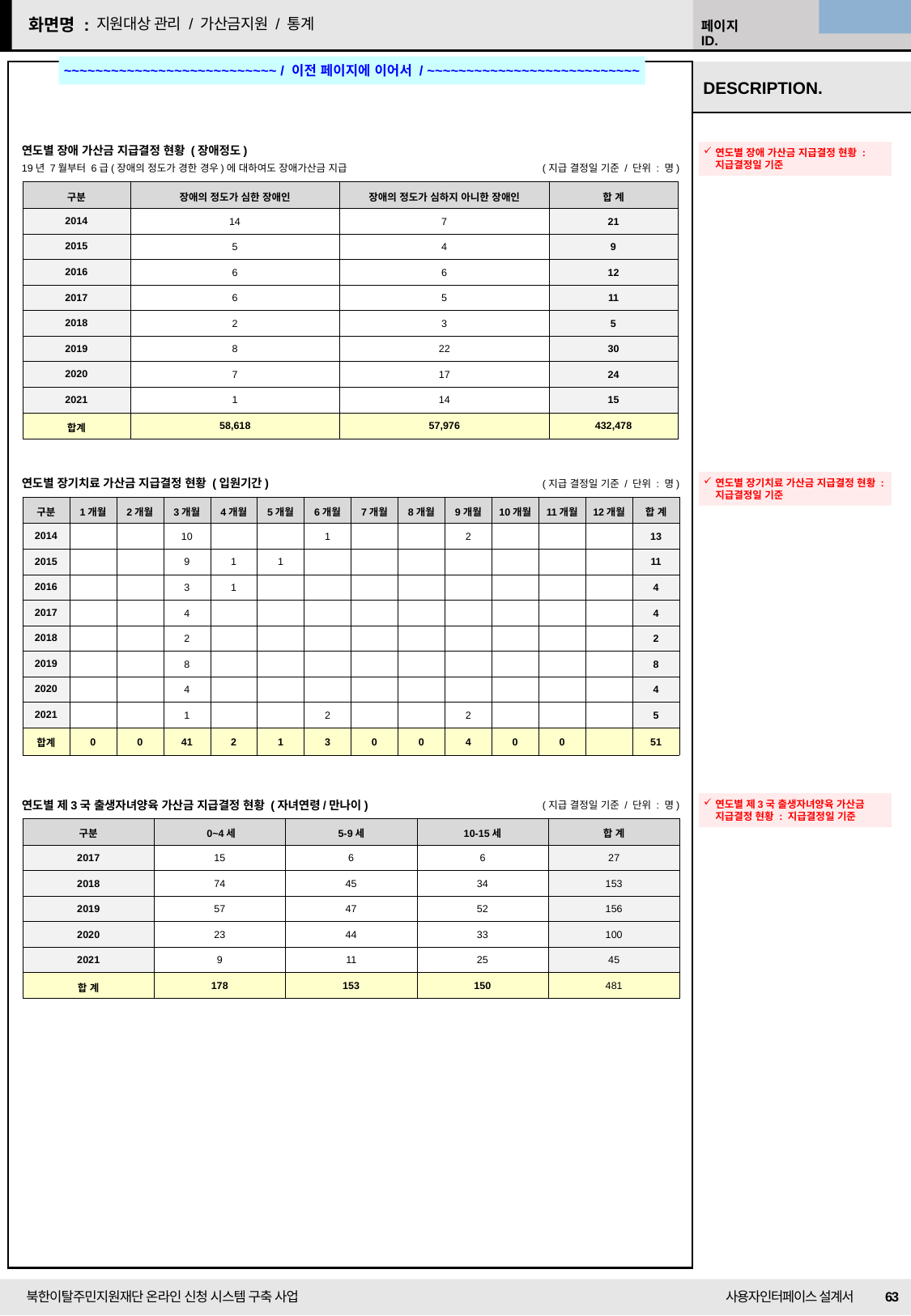

22/10/18 수정
지원대상 관리 / 가산금지원 / 통계

~~~~~~~~~~~~~~~~~~~~~~~~~~~ / 이전 페이지에 이어서 / ~~~~~~~~~~~~~~~~~~~~~~~~~~~
연도별 장애 가산금 지급결정 현황 (장애정도)
19년 7월부터 6급(장애의 정도가 경한 경우)에 대하여도 장애가산금 지급
연도별 장애 가산금 지급결정 현황 : 지급결정일 기준
(지급 결정일 기준 / 단위 : 명)
| 구분 | 장애의 정도가 심한 장애인 | 장애의 정도가 심하지 아니한 장애인 | 합 계 |
| --- | --- | --- | --- |
| 2014 | 14 | 7 | 21 |
| 2015 | 5 | 4 | 9 |
| 2016 | 6 | 6 | 12 |
| 2017 | 6 | 5 | 11 |
| 2018 | 2 | 3 | 5 |
| 2019 | 8 | 22 | 30 |
| 2020 | 7 | 17 | 24 |
| 2021 | 1 | 14 | 15 |
| 합계 | 58,618 | 57,976 | 432,478 |
연도별 장기치료 가산금 지급결정 현황 (입원기간)
(지급 결정일 기준 / 단위 : 명)
연도별 장기치료 가산금 지급결정 현황 : 지급결정일 기준
| 구분 | 1개월 | 2개월 | 3개월 | 4개월 | 5개월 | 6개월 | 7개월 | 8개월 | 9개월 | 10개월 | 11개월 | 12개월 | 합 계 |
| --- | --- | --- | --- | --- | --- | --- | --- | --- | --- | --- | --- | --- | --- |
| 2014 |  |  | 10 |  |  | 1 |  |  | 2 |  |  |  | 13 |
| 2015 |  |  | 9 | 1 | 1 |  |  |  |  |  |  |  | 11 |
| 2016 |  |  | 3 | 1 |  |  |  |  |  |  |  |  | 4 |
| 2017 |  |  | 4 |  |  |  |  |  |  |  |  |  | 4 |
| 2018 |  |  | 2 |  |  |  |  |  |  |  |  |  | 2 |
| 2019 |  |  | 8 |  |  |  |  |  |  |  |  |  | 8 |
| 2020 |  |  | 4 |  |  |  |  |  |  |  |  |  | 4 |
| 2021 |  |  | 1 |  |  | 2 |  |  | 2 |  |  |  | 5 |
| 합계 | 0 | 0 | 41 | 2 | 1 | 3 | 0 | 0 | 4 | 0 | 0 |  | 51 |
연도별 제3국 출생자녀양육 가산금 지급결정 현황 (자녀연령/만나이)
(지급 결정일 기준 / 단위 : 명)
연도별 제3국 출생자녀양육 가산금 지급결정 현황 : 지급결정일 기준
| 구분 | 0~4세 | 5-9세 | 10-15세 | 합 계 |
| --- | --- | --- | --- | --- |
| 2017 | 15 | 6 | 6 | 27 |
| 2018 | 74 | 45 | 34 | 153 |
| 2019 | 57 | 47 | 52 | 156 |
| 2020 | 23 | 44 | 33 | 100 |
| 2021 | 9 | 11 | 25 | 45 |
| 합 계 | 178 | 153 | 150 | 481 |
63